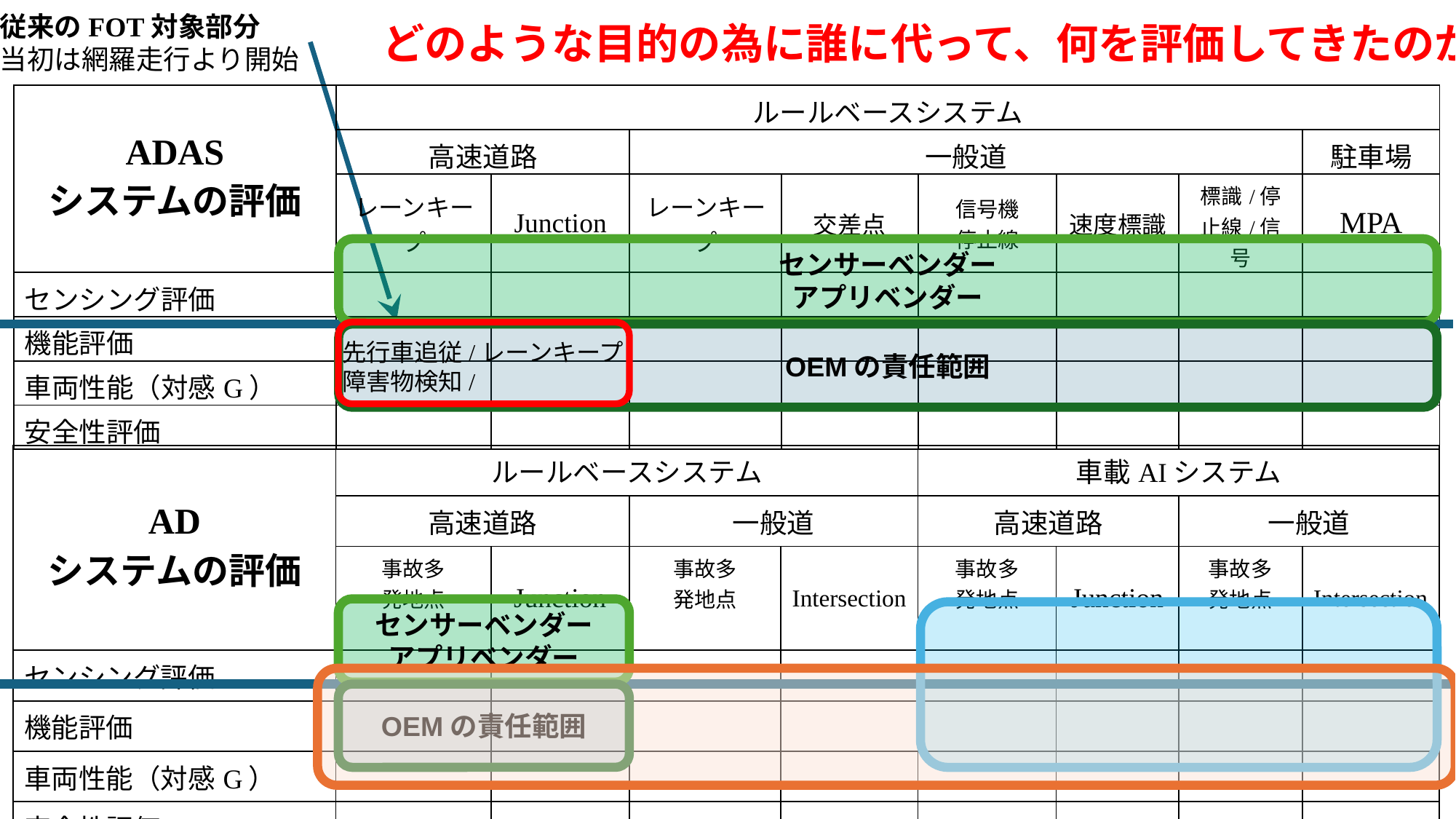

従来のFOT対象部分
当初は網羅走行より開始
どのような目的の為に誰に代って、何を評価してきたのか！
| ADAS システムの評価 | ルールベースシステム |  |  |  |  |  |  |  |
| --- | --- | --- | --- | --- | --- | --- | --- | --- |
|  | 高速道路 |  | 一般道 |  |  |  |  | 駐車場 |
|  | レーンキープ | Junction | レーンキープ | 交差点 | 信号機 停止線 | 速度標識 | 標識/停止線/信号 | MPA |
| センシング評価 |  |  |  |  |  |  |  |  |
| 機能評価 |  |  |  |  |  |  |  |  |
| 車両性能（対感G） |  |  |  |  |  |  |  |  |
| 安全性評価 |  |  |  |  |  |  |  |  |
センサーベンダー
アプリベンダー

OEMの責任範囲
先行車追従/レーンキープ
障害物検知/
| AD システムの評価 | ルールベースシステム |  |  |  | 車載AIシステム |  |  |  |
| --- | --- | --- | --- | --- | --- | --- | --- | --- |
|  | 高速道路 |  | 一般道 |  | 高速道路 |  | 一般道 |  |
|  | 事故多 発地点 | Junction | 事故多 発地点 | Intersection | 事故多 発地点 | Junction | 事故多 発地点 | Intersection |
| センシング評価 |  |  |  |  |  |  |  |  |
| 機能評価 |  |  |  |  |  |  |  |  |
| 車両性能（対感G） |  |  |  |  |  |  |  |  |
| 安全性評価 |  |  |  |  |  |  |  |  |
センサーベンダー
アプリベンダー

OEMの責任範囲